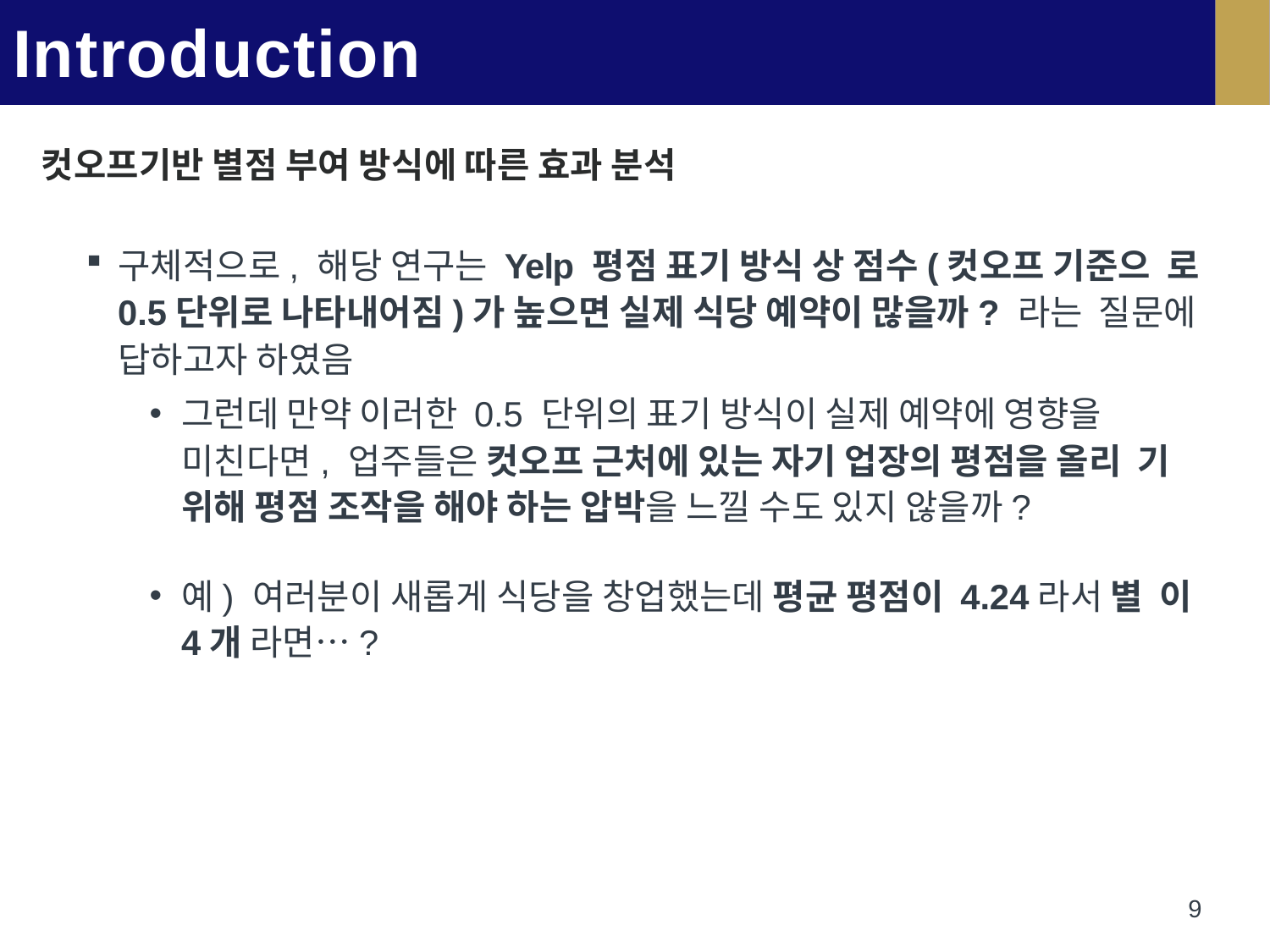

# Introduction
컷오프기반 별점 부여 방식에 따른 효과 분석

구체적으로, 해당 연구는 Yelp 평점 표기 방식 상 점수(컷오프 기준으  로 0.5단위로 나타내어짐)가 높으면 실제 식당 예약이 많을까? 라는  질문에 답하고자 하였음
그런데 만약 이러한 0.5 단위의 표기 방식이 실제 예약에 영향을  미친다면, 업주들은 컷오프 근처에 있는 자기 업장의 평점을 올리  기 위해 평점 조작을 해야 하는 압박을 느낄 수도 있지 않을까?

예) 여러분이 새롭게 식당을 창업했는데 평균 평점이 4.24라서 별  이 4개 라면…?
9